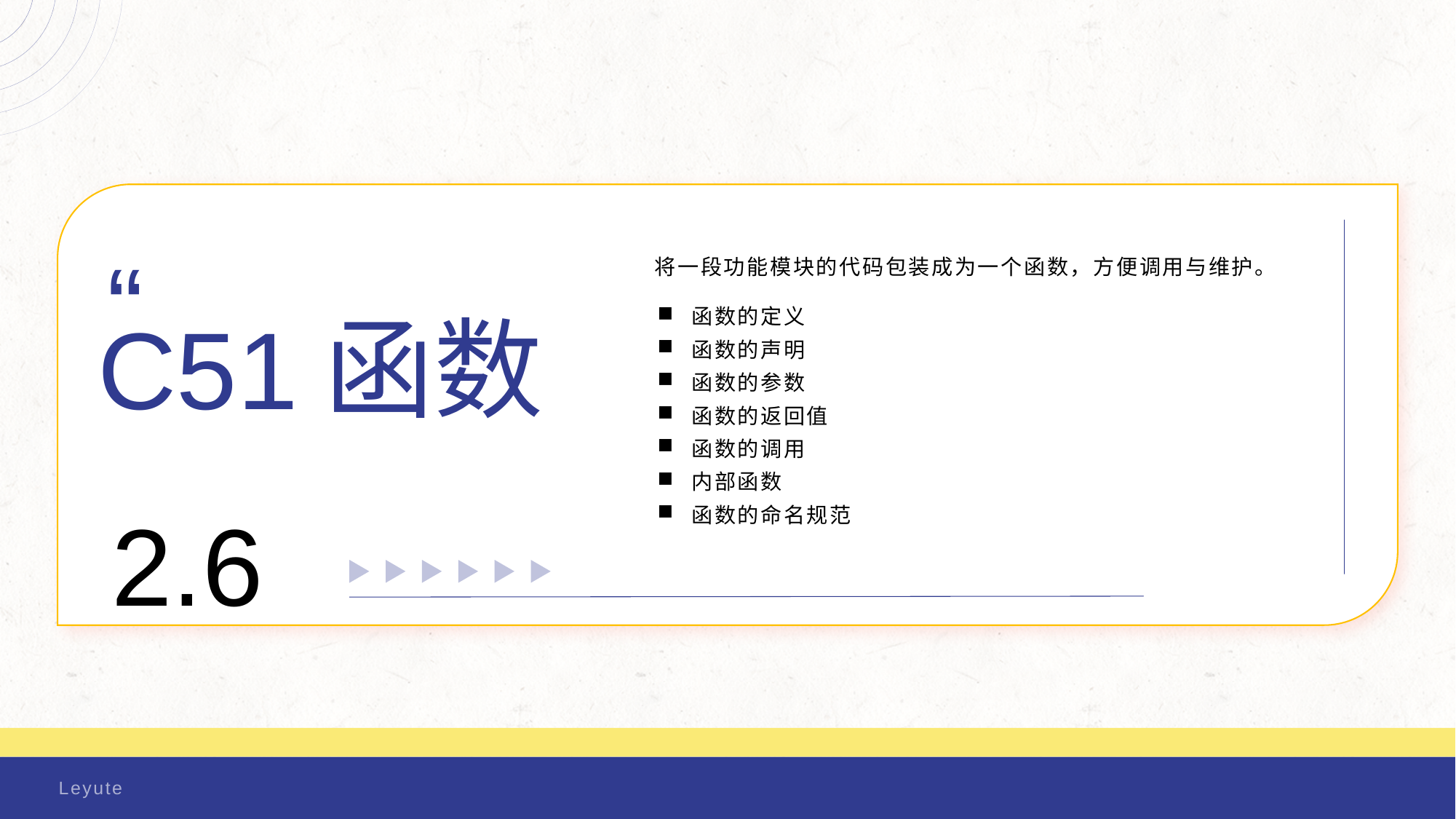

“
C51函数
2.6

将一段功能模块的代码包装成为一个函数，方便调用与维护。
函数的定义
函数的声明
函数的参数
函数的返回值
函数的调用
内部函数
函数的命名规范